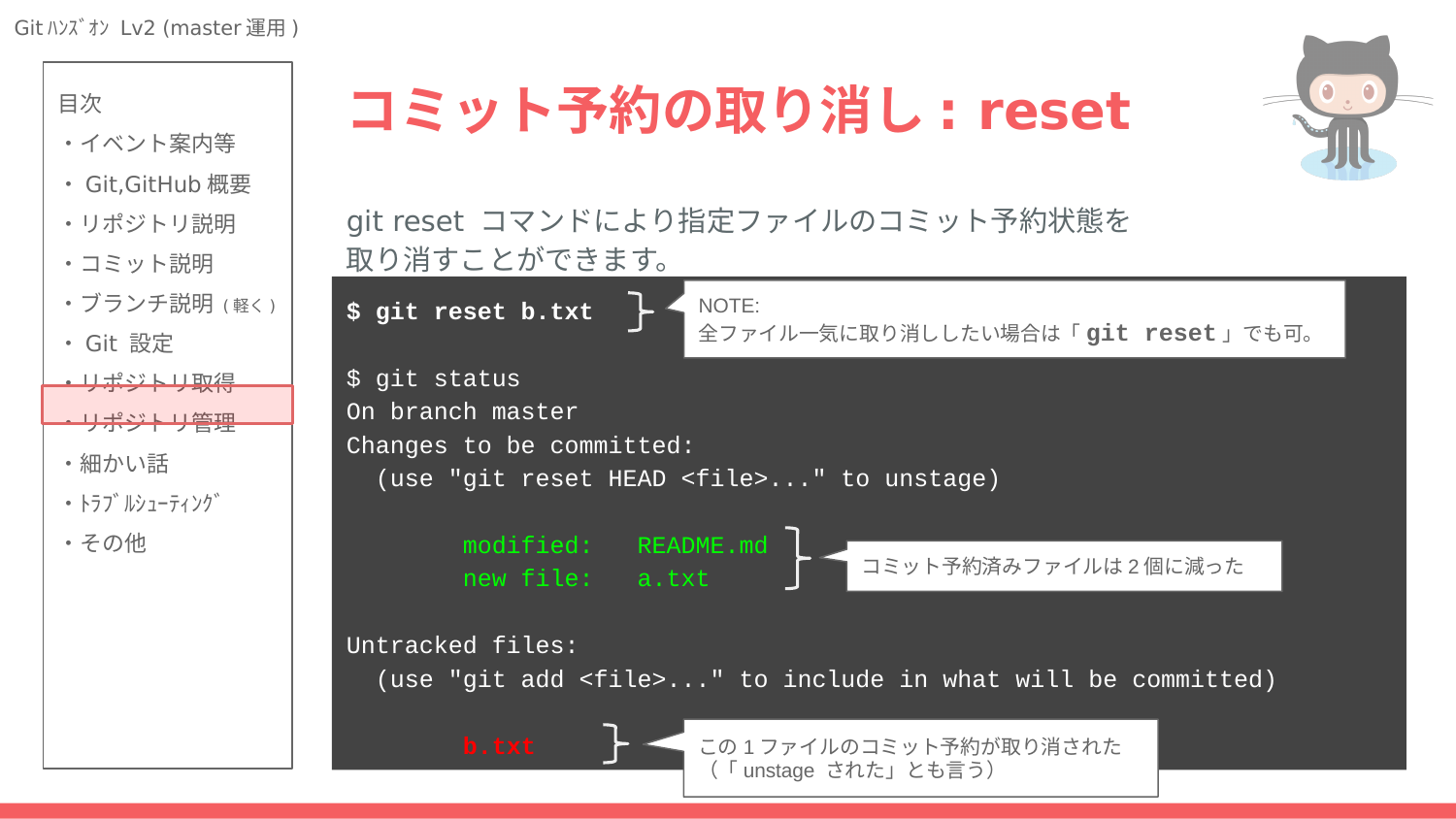

# コミット予約の取り消し: reset
git reset コマンドにより指定ファイルのコミット予約状態を
取り消すことができます。
$ git reset b.txt
$ git status
On branch master
Changes to be committed:
  (use "git reset HEAD <file>..." to unstage)
        modified:   README.md
        new file:   a.txt
Untracked files:
  (use "git add <file>..." to include in what will be committed)
        b.txt
NOTE:
全ファイル一気に取り消ししたい場合は「git reset」でも可。

コミット予約済みファイルは2個に減った
この1ファイルのコミット予約が取り消された
（「unstage された」とも言う）